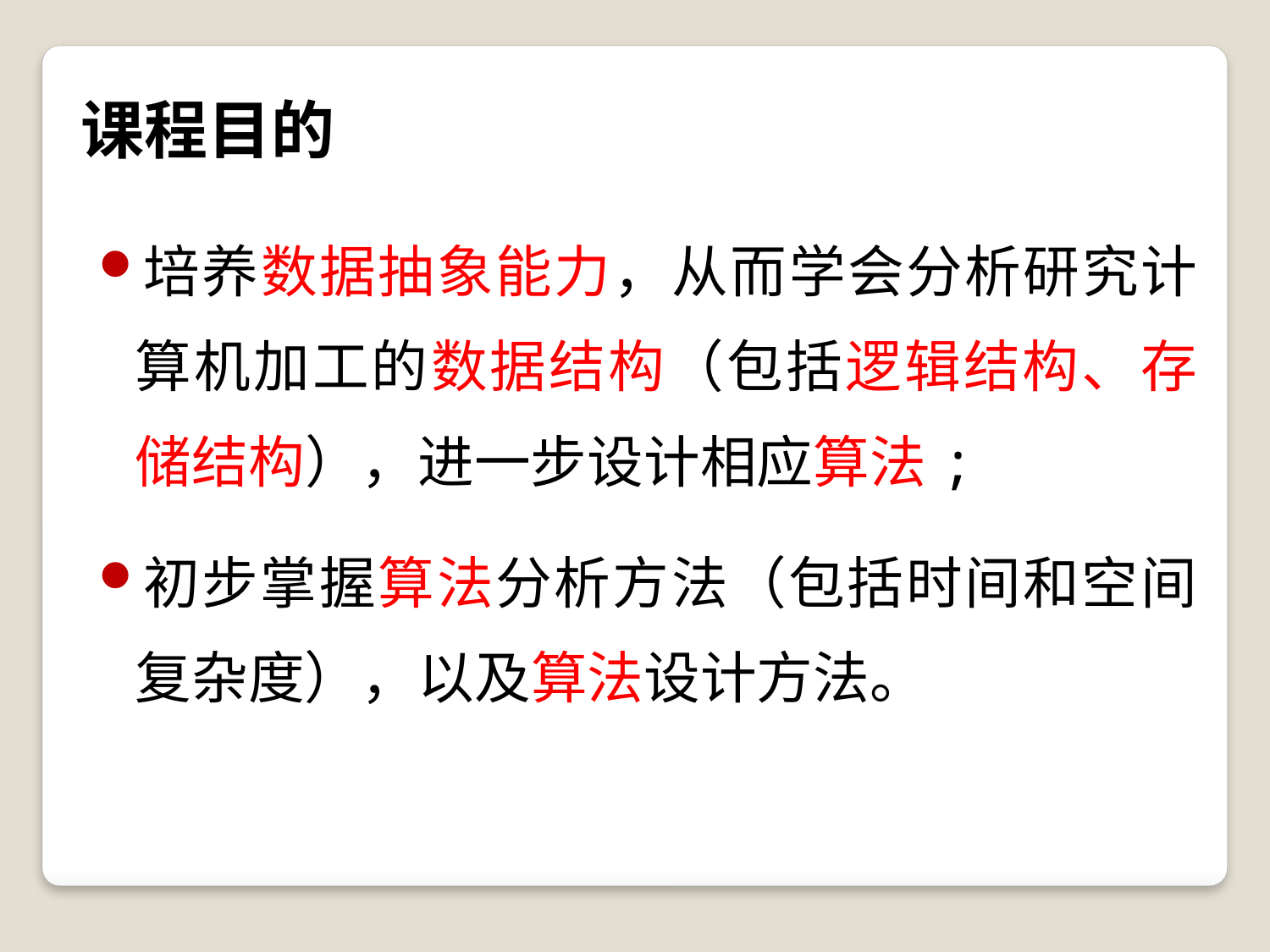

# 课程目的

培养数据抽象能力，从而学会分析研究计算机加工的数据结构（包括逻辑结构、存储结构），进一步设计相应算法;
初步掌握算法分析方法（包括时间和空间复杂度），以及算法设计方法。